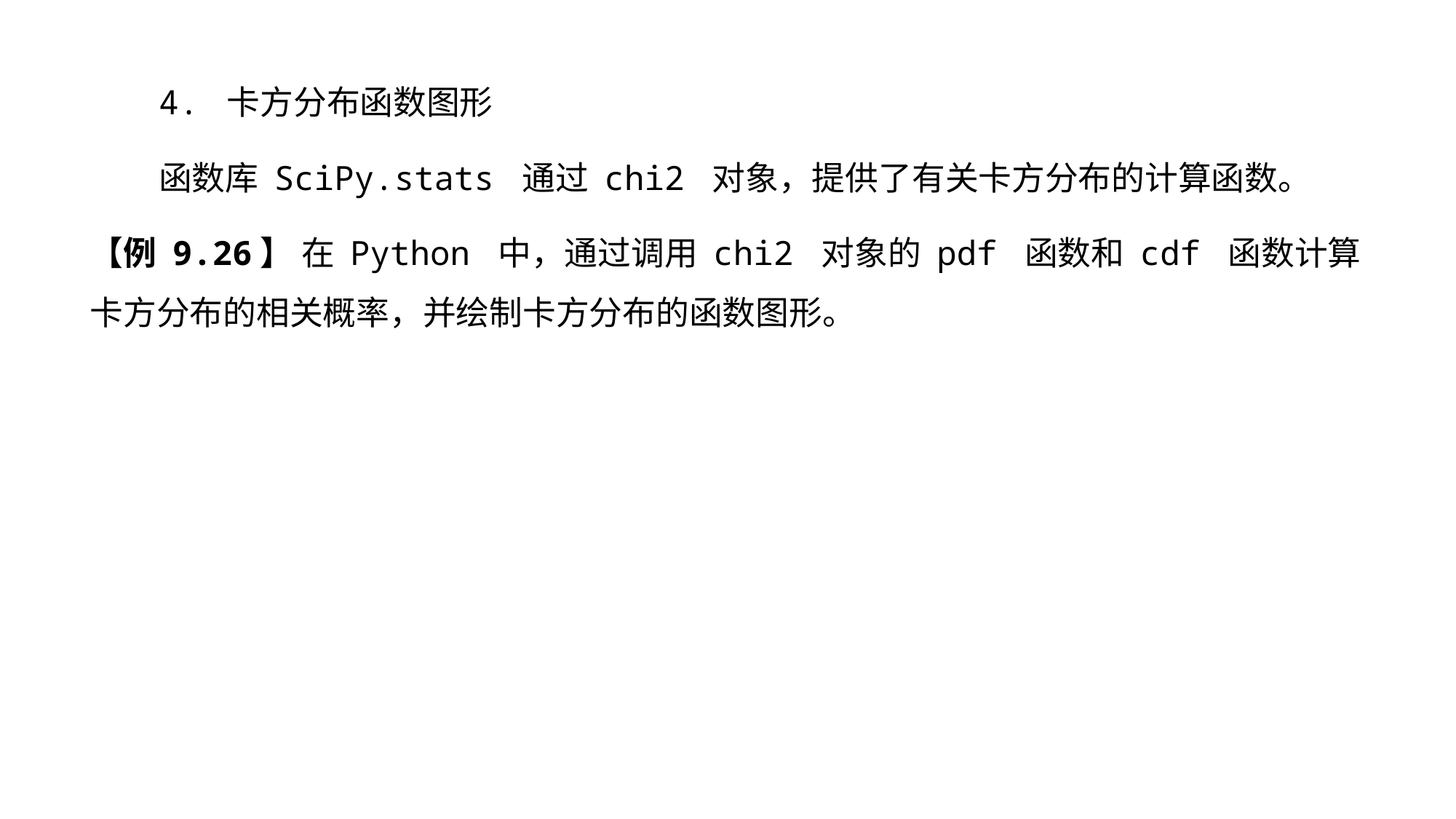

4. 卡方分布函数图形
函数库 SciPy.stats 通过 chi2 对象，提供了有关卡方分布的计算函数。
【例 9.26】 在 Python 中，通过调用 chi2 对象的 pdf 函数和 cdf 函数计算卡方分布的相关概率，并绘制卡方分布的函数图形。